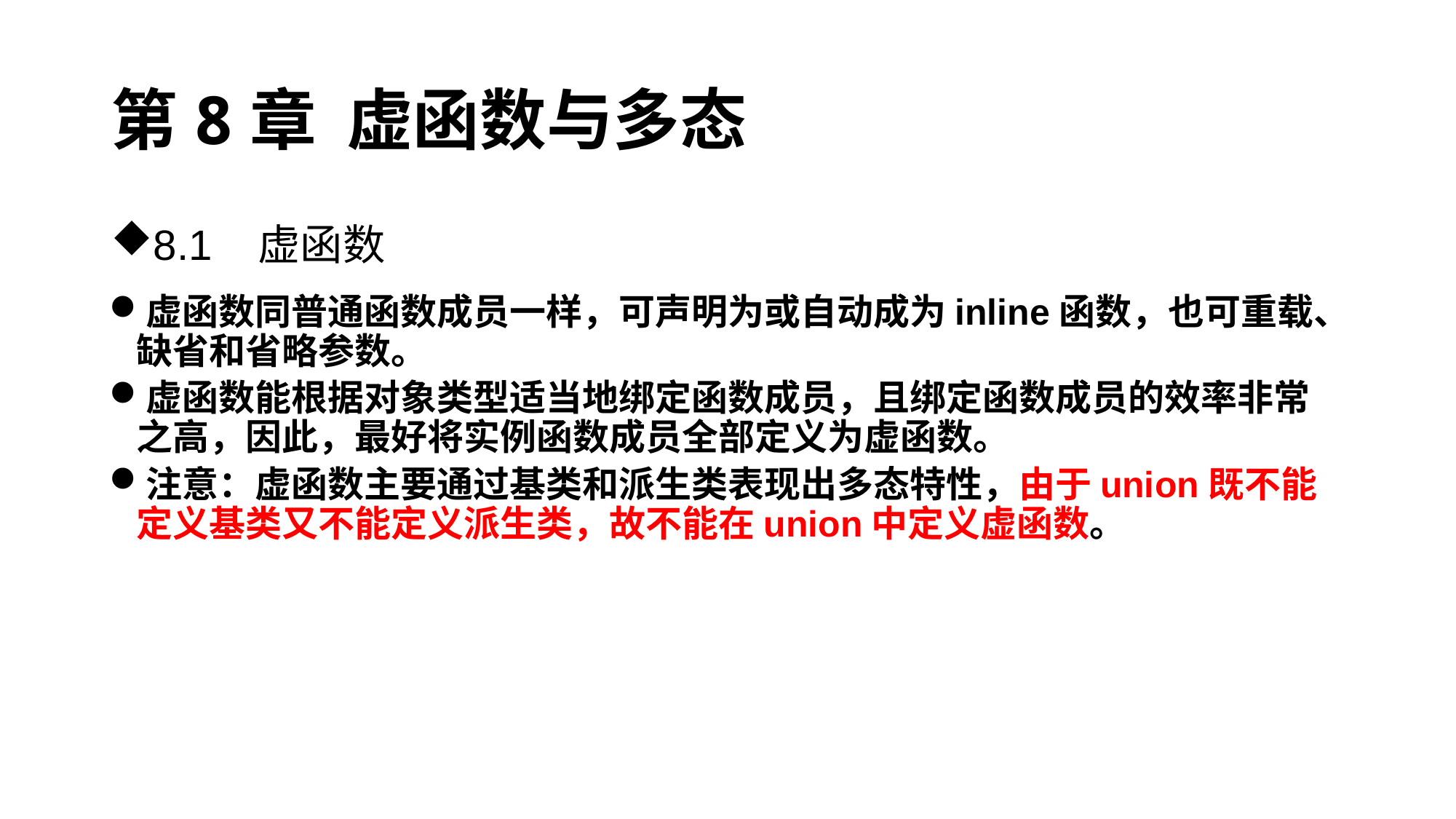

# 第8章  虚函数与多态
8.1   虚函数
虚函数同普通函数成员一样，可声明为或自动成为inline函数，也可重载、缺省和省略参数。
虚函数能根据对象类型适当地绑定函数成员，且绑定函数成员的效率非常之高，因此，最好将实例函数成员全部定义为虚函数。
注意：虚函数主要通过基类和派生类表现出多态特性，由于union既不能定义基类又不能定义派生类，故不能在union中定义虚函数。